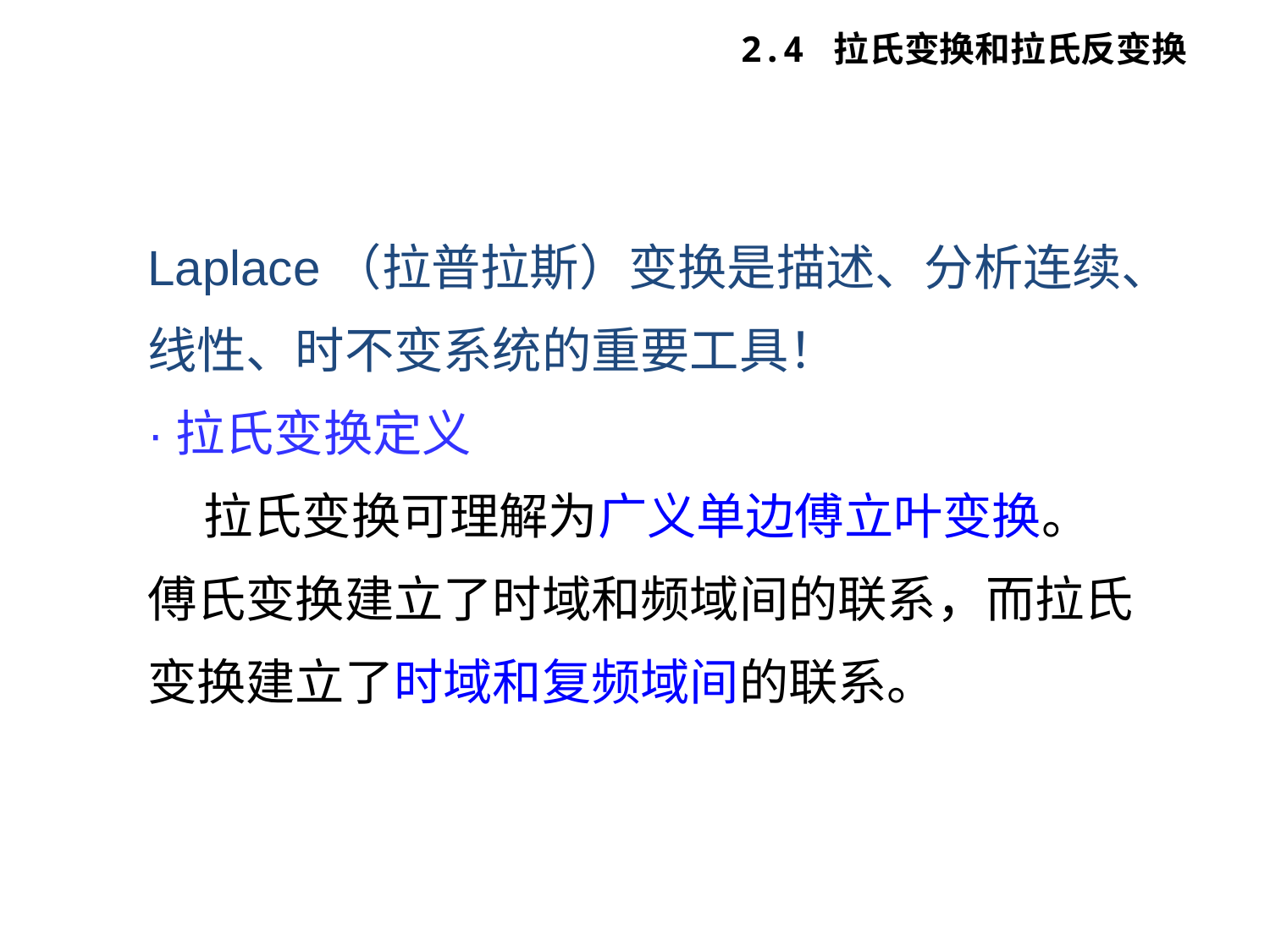

2.4 拉氏变换和拉氏反变换
Laplace（拉普拉斯）变换是描述、分析连续、线性、时不变系统的重要工具！
·拉氏变换定义
    拉氏变换可理解为广义单边傅立叶变换。
傅氏变换建立了时域和频域间的联系，而拉氏
变换建立了时域和复频域间的联系。
192
44